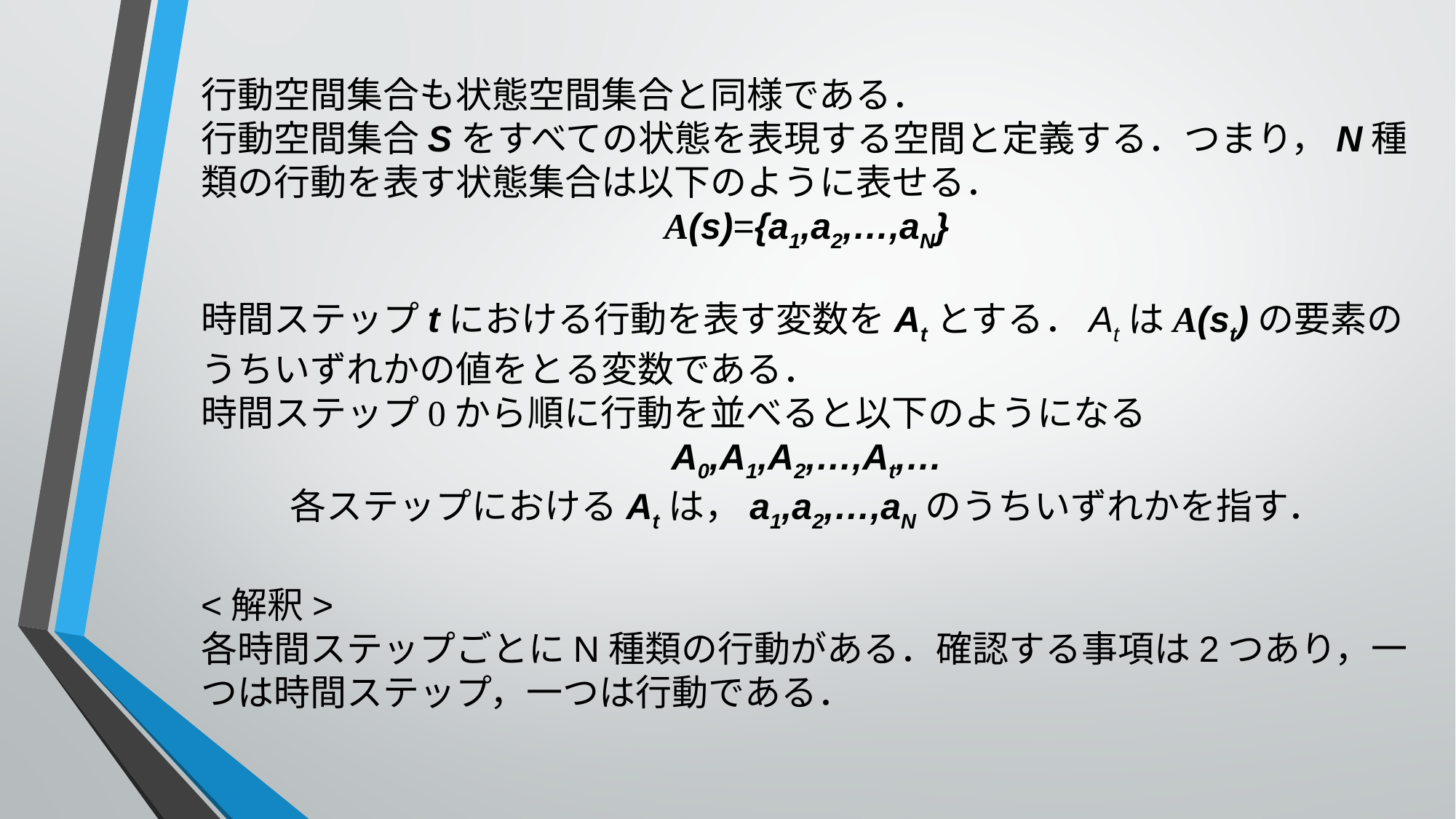

行動空間集合も状態空間集合と同様である．
行動空間集合Sをすべての状態を表現する空間と定義する．つまり，N種類の行動を表す状態集合は以下のように表せる．
A(s)={a1,a2,…,aN}

時間ステップtにおける行動を表す変数をAtとする．AtはA(st)の要素のうちいずれかの値をとる変数である．
時間ステップ0から順に行動を並べると以下のようになる
A0,A1,A2,…,At,…
各ステップにおけるAtは，a1,a2,…,aNのうちいずれかを指す．

<解釈>
各時間ステップごとにN種類の行動がある．確認する事項は2つあり，一つは時間ステップ，一つは行動である．